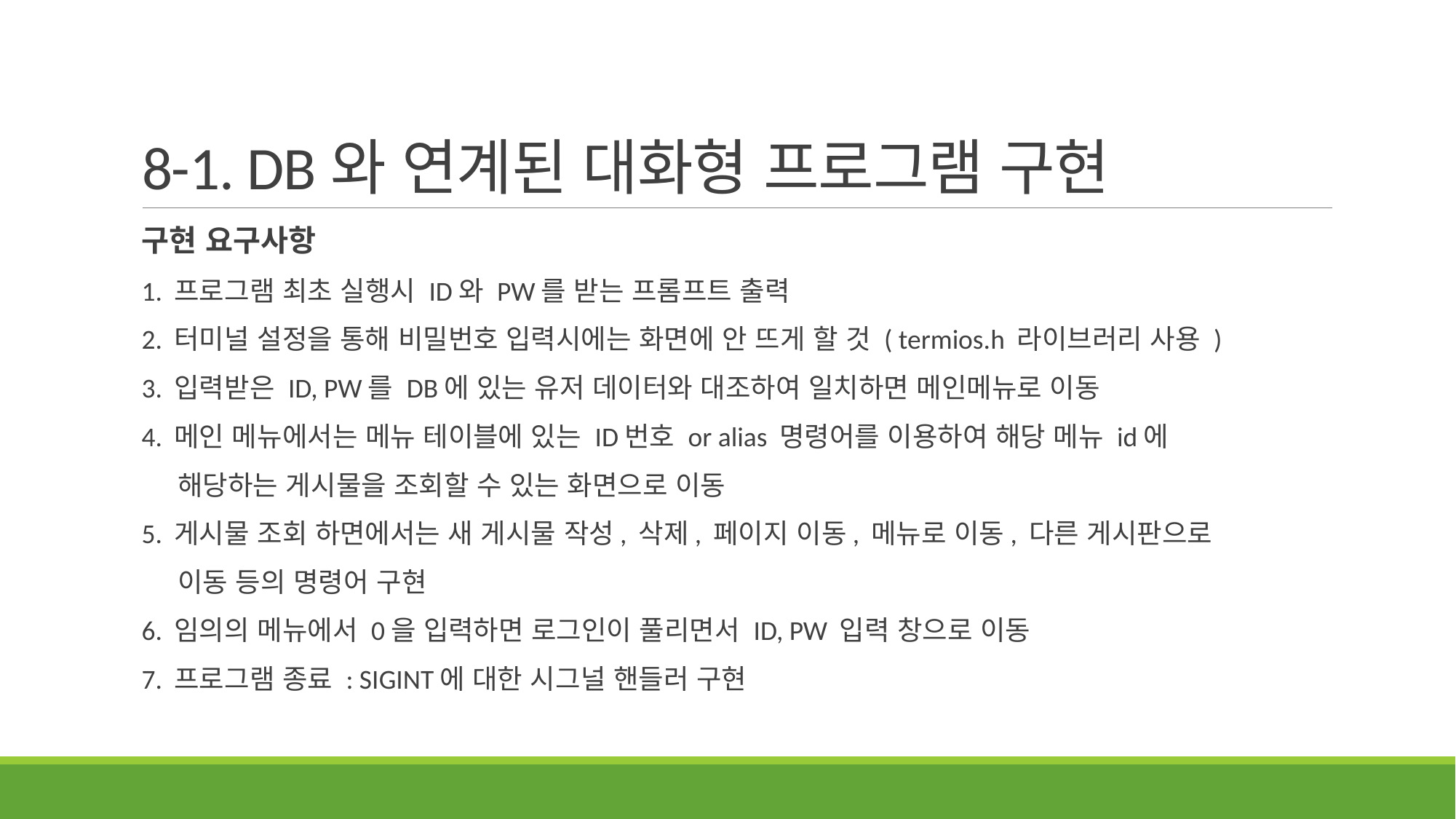

# 8-1. DB와 연계된 대화형 프로그램 구현
구현 요구사항
1. 프로그램 최초 실행시 ID와 PW를 받는 프롬프트 출력
2. 터미널 설정을 통해 비밀번호 입력시에는 화면에 안 뜨게 할 것 ( termios.h 라이브러리 사용 )
3. 입력받은 ID, PW를 DB에 있는 유저 데이터와 대조하여 일치하면 메인메뉴로 이동
4. 메인 메뉴에서는 메뉴 테이블에 있는 ID번호 or alias 명령어를 이용하여 해당 메뉴 id에
    해당하는 게시물을 조회할 수 있는 화면으로 이동
5. 게시물 조회 하면에서는 새 게시물 작성, 삭제, 페이지 이동, 메뉴로 이동, 다른 게시판으로
    이동 등의 명령어 구현
6. 임의의 메뉴에서 0을 입력하면 로그인이 풀리면서 ID, PW 입력 창으로 이동
7. 프로그램 종료 : SIGINT에 대한 시그널 핸들러 구현